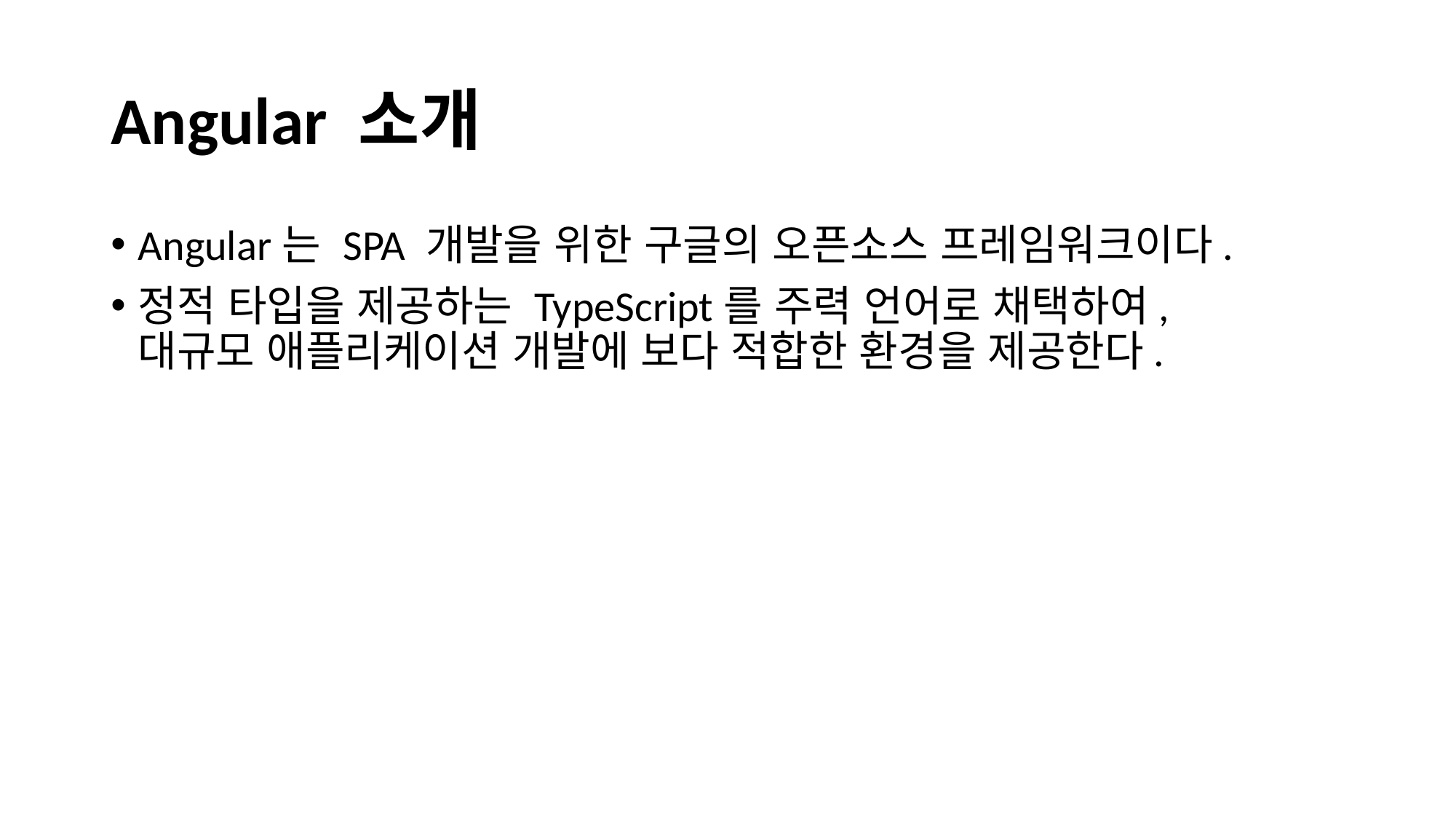

# Angular 소개
Angular는 SPA 개발을 위한 구글의 오픈소스 프레임워크이다.
정적 타입을 제공하는 TypeScript를 주력 언어로 채택하여,
대규모 애플리케이션 개발에 보다 적합한 환경을 제공한다.